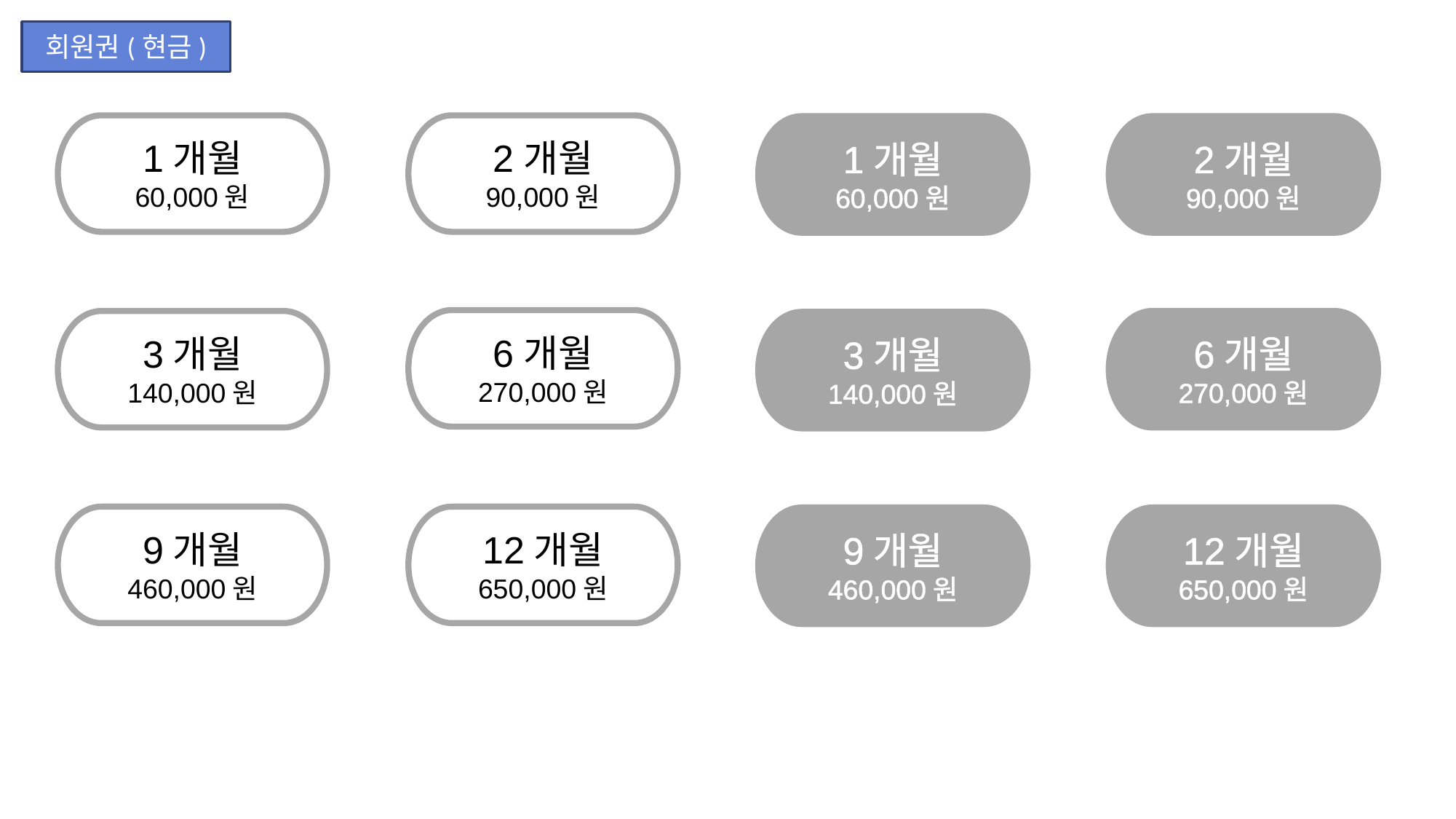

회원권(현금)
1개월
60,000원
2개월
90,000원
1개월
60,000원
2개월
90,000원
6개월
270,000원
3개월
140,000원
6개월
270,000원
3개월
140,000원
9개월
460,000원
12개월
650,000원
9개월
460,000원
12개월
650,000원